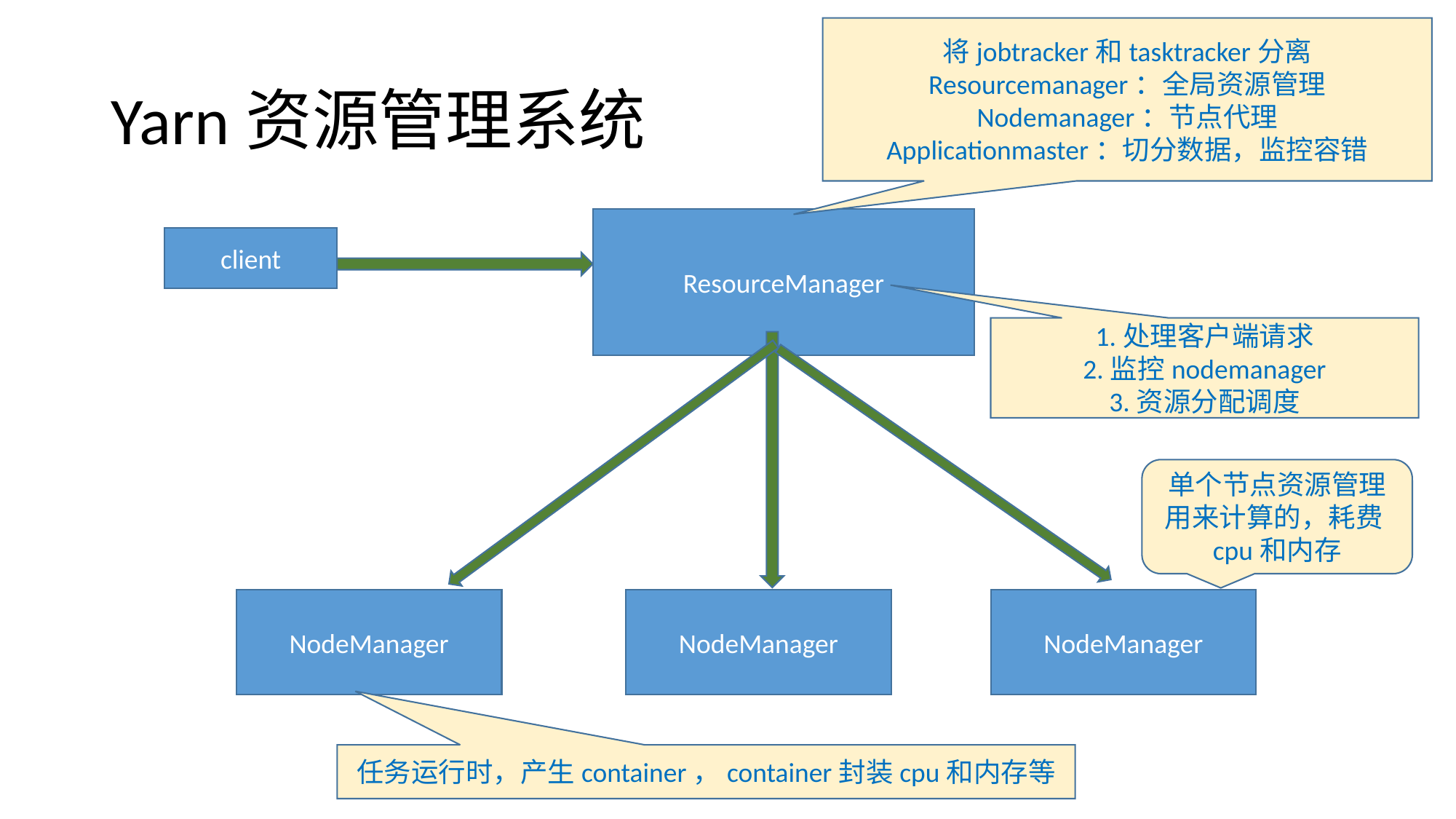

将jobtracker和tasktracker分离
Resourcemanager：全局资源管理
Nodemanager：节点代理
Applicationmaster：切分数据，监控容错
# Yarn资源管理系统
ResourceManager
client

1.处理客户端请求
2.监控nodemanager
3.资源分配调度

单个节点资源管理
用来计算的，耗费cpu和内存
NodeManager
NodeManager
NodeManager
任务运行时，产生container，container封装cpu和内存等